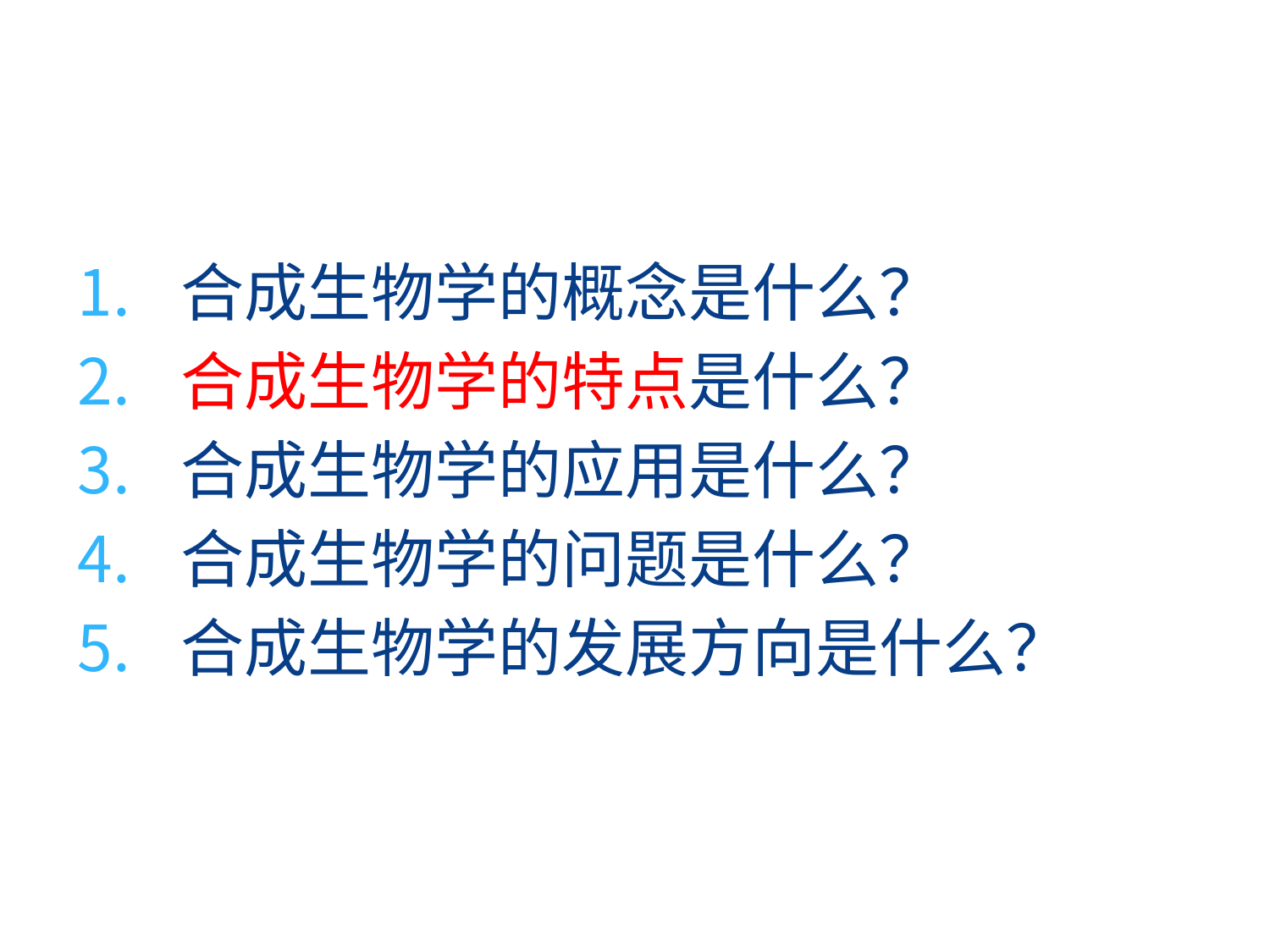

#
合成生物学的概念是什么？
合成生物学的特点是什么？
合成生物学的应用是什么？
合成生物学的问题是什么？
合成生物学的发展方向是什么？